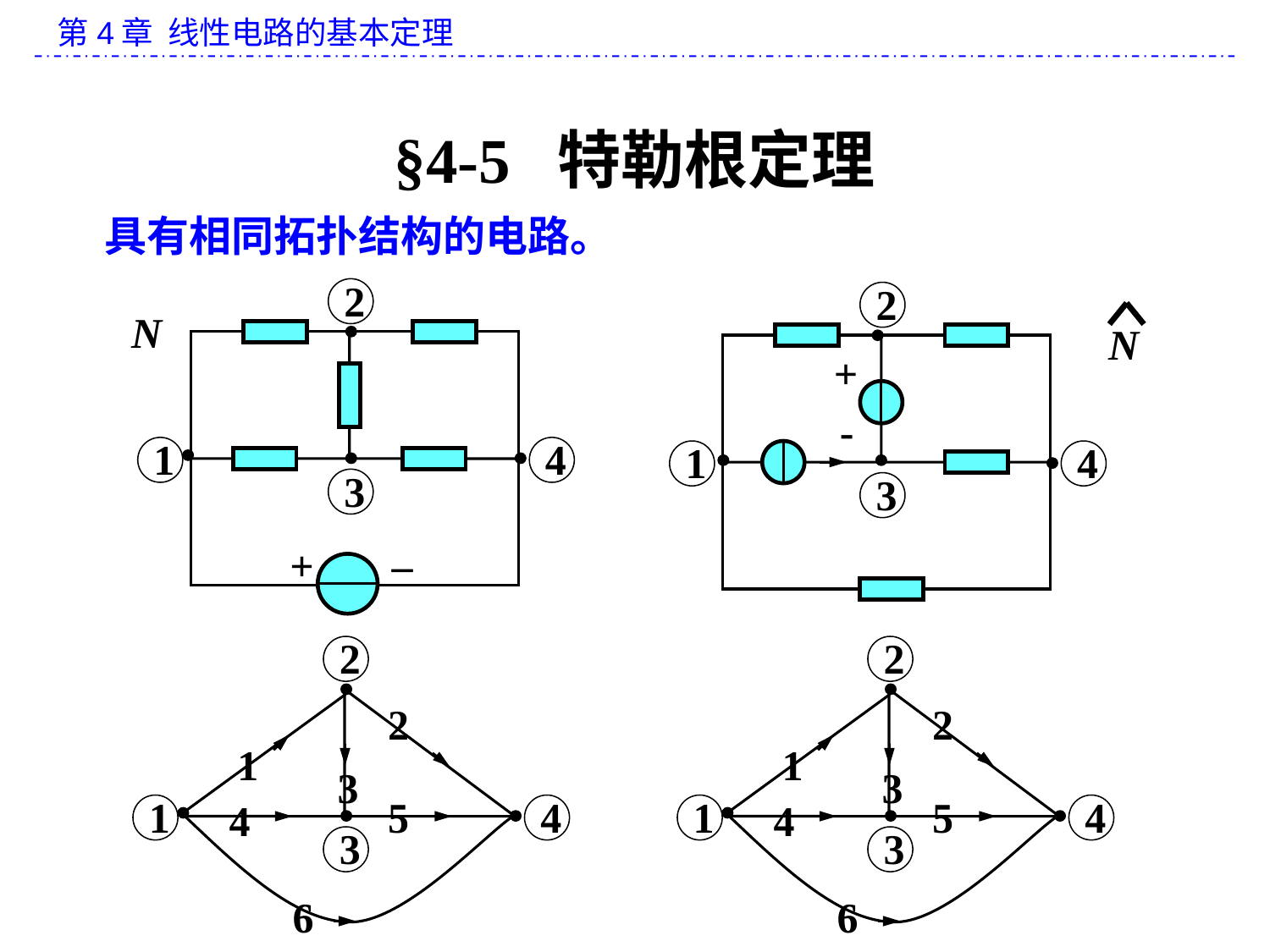

§4-5  特勒根定理
具有相同拓扑结构的电路。
2

1

4

3

+
–

2

+

-
1
4

3

N

N
2

2

1

3

5
1

4

4

3

6

2

2

1

3

5
1

4

4

3

6